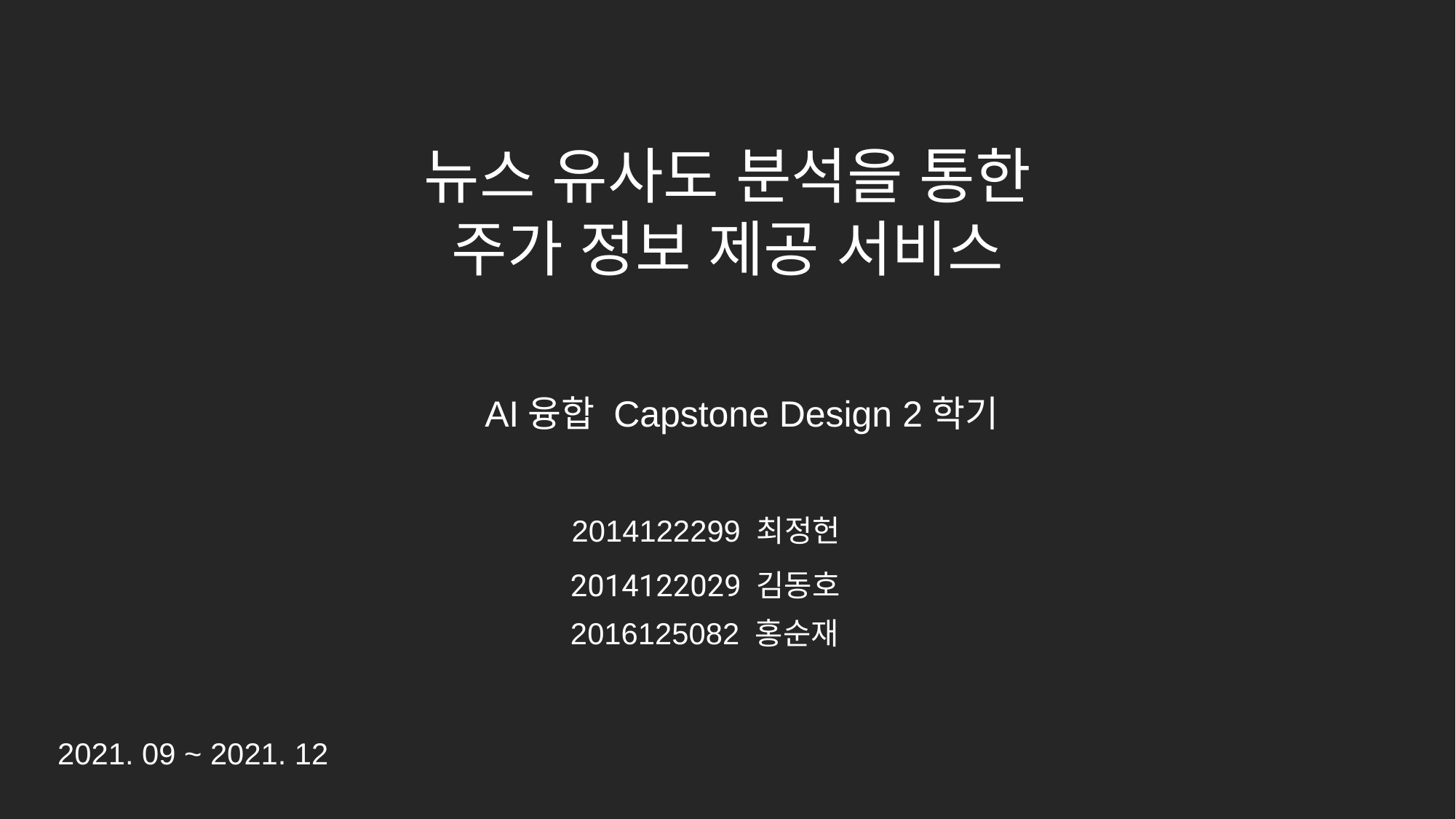

뉴스 유사도 분석을 통한
주가 정보 제공 서비스
AI융합 Capstone Design 2학기
2014122299 최정헌
2014122029 김동호
2016125082 홍순재
2021. 09 ~ 2021. 12